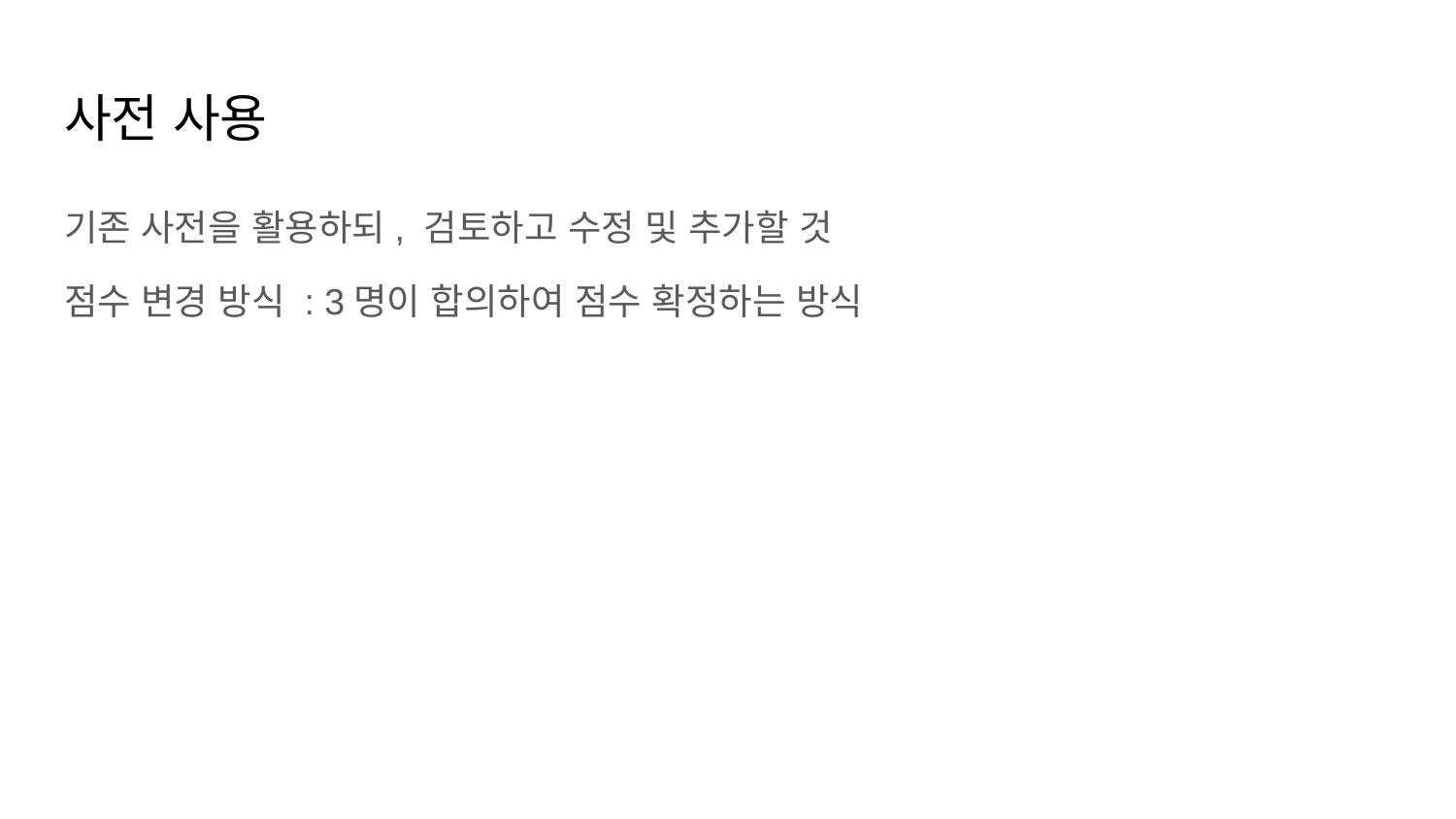

# 사전 사용
기존 사전을 활용하되, 검토하고 수정 및 추가할 것
점수 변경 방식 : 3명이 합의하여 점수 확정하는 방식